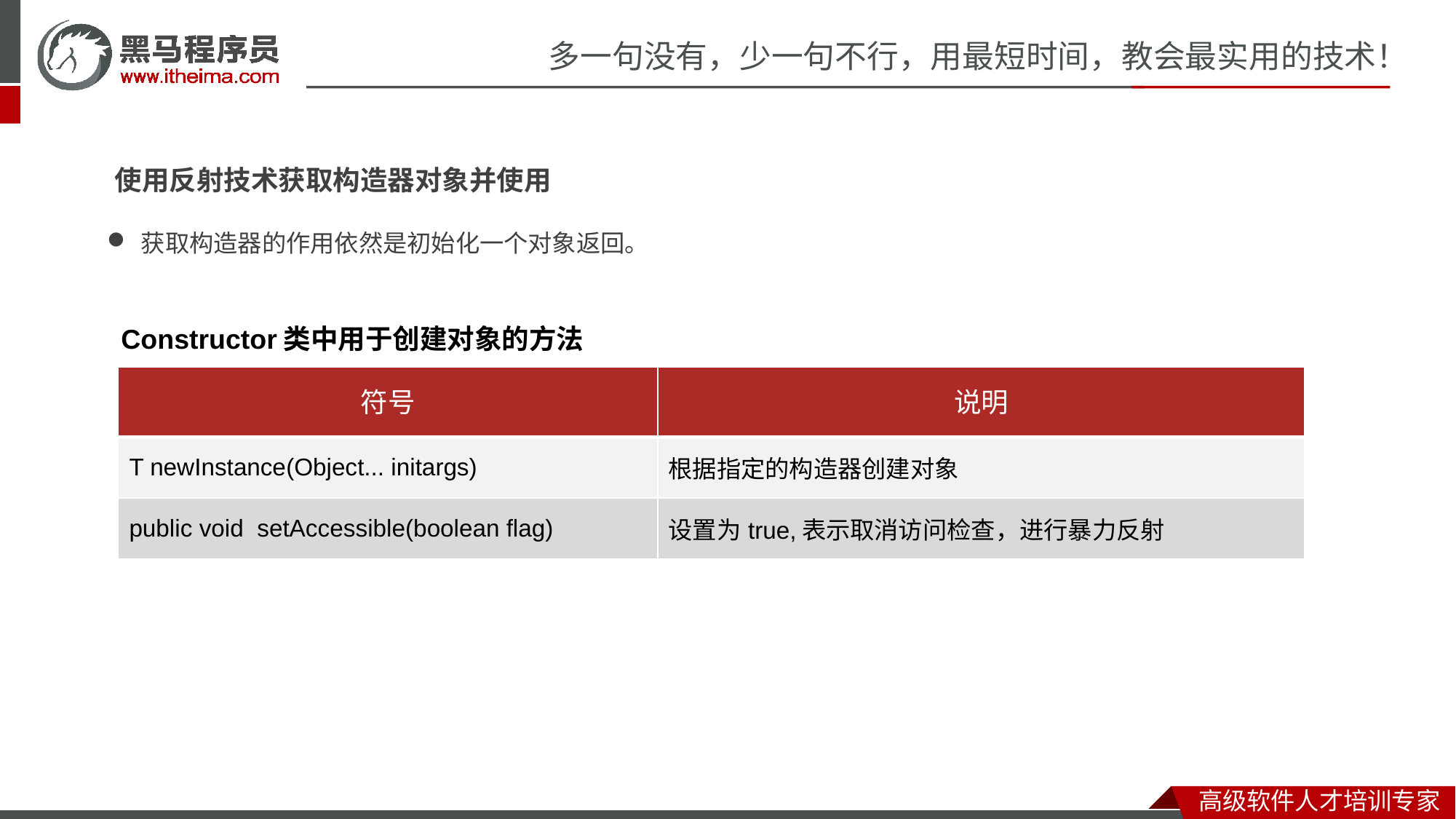

使用反射技术获取构造器对象并使用
获取构造器的作用依然是初始化一个对象返回。
Constructor类中用于创建对象的方法
| 符号 | 说明 |
| --- | --- |
| T newInstance​(Object... initargs) | 根据指定的构造器创建对象 |
| public void setAccessible(boolean flag) | 设置为true,表示取消访问检查，进行暴力反射 |